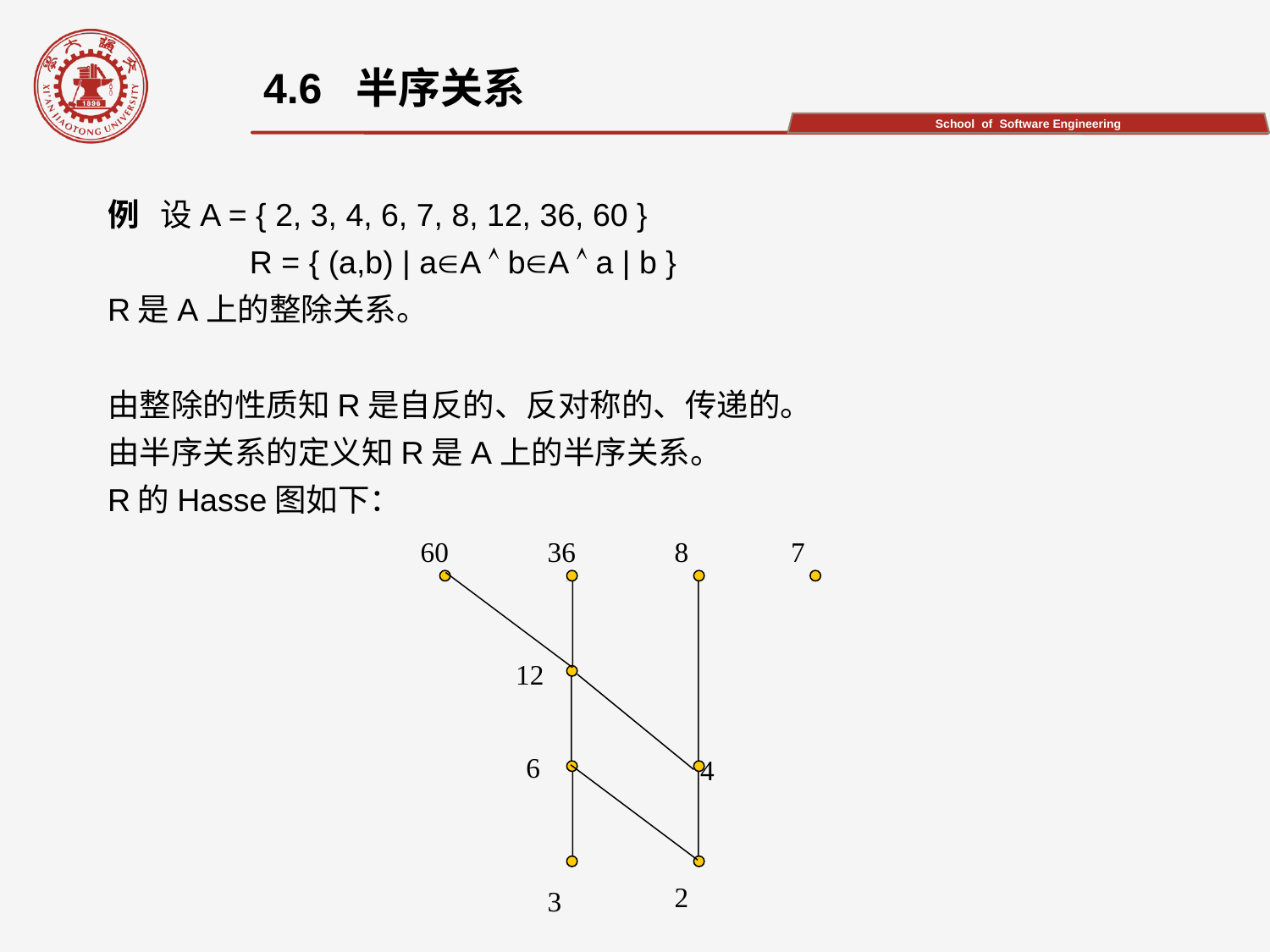

4.6  半序关系
例   设A = { 2, 3, 4, 6, 7, 8, 12, 36, 60 }
                R = { (a,b) | a∈A ∧ b∈A ∧ a | b }
R是A上的整除关系。

由整除的性质知R是自反的、反对称的、传递的。
由半序关系的定义知R是A上的半序关系。
R的Hasse图如下：

60
36
8
7

12

6
4

2
3